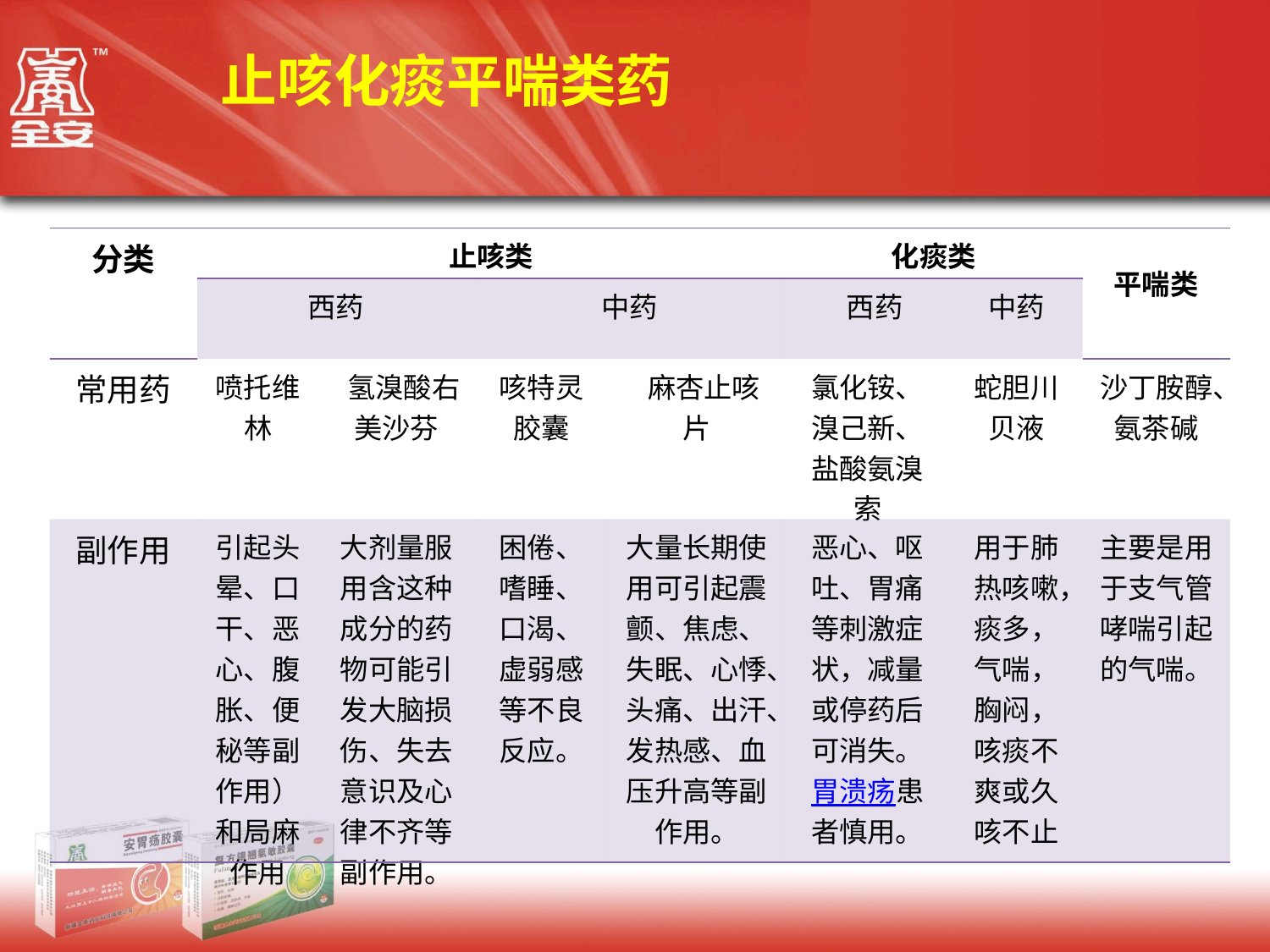

止咳化痰平喘类药
| 分类 | 止咳类 |  |  |  | 化痰类 |  | 平喘类 |
| --- | --- | --- | --- | --- | --- | --- | --- |
|  | 西药 |  | 中药 |  | 西药 | 中药 |  |
| 常用药 | 喷托维林 | 氢溴酸右美沙芬 | 咳特灵胶囊 | 麻杏止咳片 | 氯化铵、溴己新、盐酸氨溴索 | 蛇胆川贝液 | 沙丁胺醇、氨茶碱 |
| 副作用 | 引起头晕、口干、恶心、腹胀、便秘等副作用）和局麻作用 | 大剂量服用含这种成分的药物可能引发大脑损伤、失去意识及心律不齐等副作用。 | 困倦、嗜睡、口渴、虚弱感等不良反应。 | 大量长期使用可引起震颤、焦虑、失眠、心悸、头痛、出汗、发热感、血压升高等副作用。 | 恶心、呕吐、胃痛等刺激症状，减量或停药后可消失。胃溃疡患者慎用。 | 用于肺热咳嗽，痰多，气喘，胸闷，咳痰不爽或久咳不止 | 主要是用于支气管哮喘引起的气喘。 |